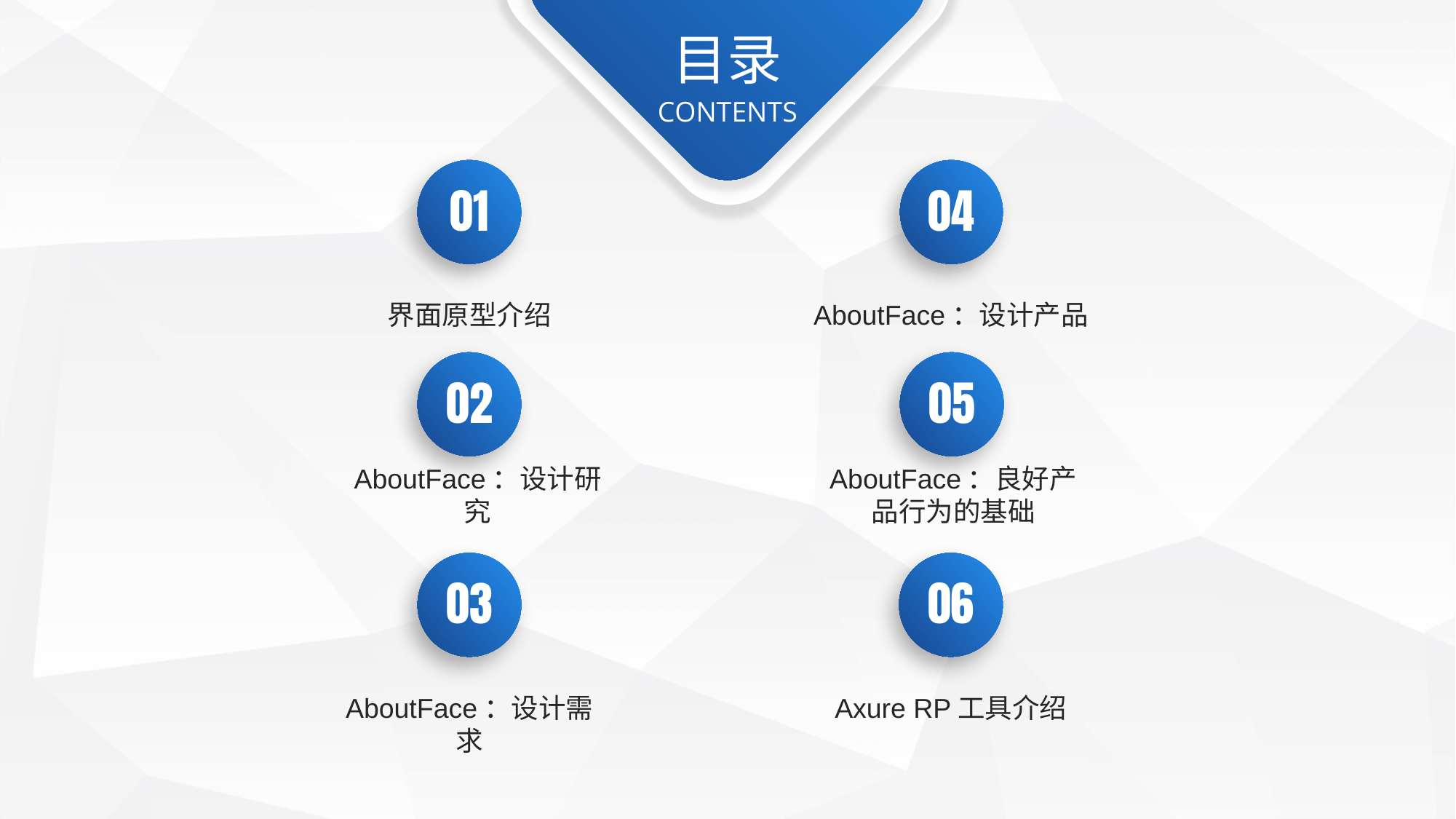

目录
CONTENTS
01
界面原型介绍
02
AboutFace：设计研究
03
AboutFace：设计需求
04
AboutFace：设计产品
05
AboutFace：良好产品行为的基础
06
Axure RP工具介绍